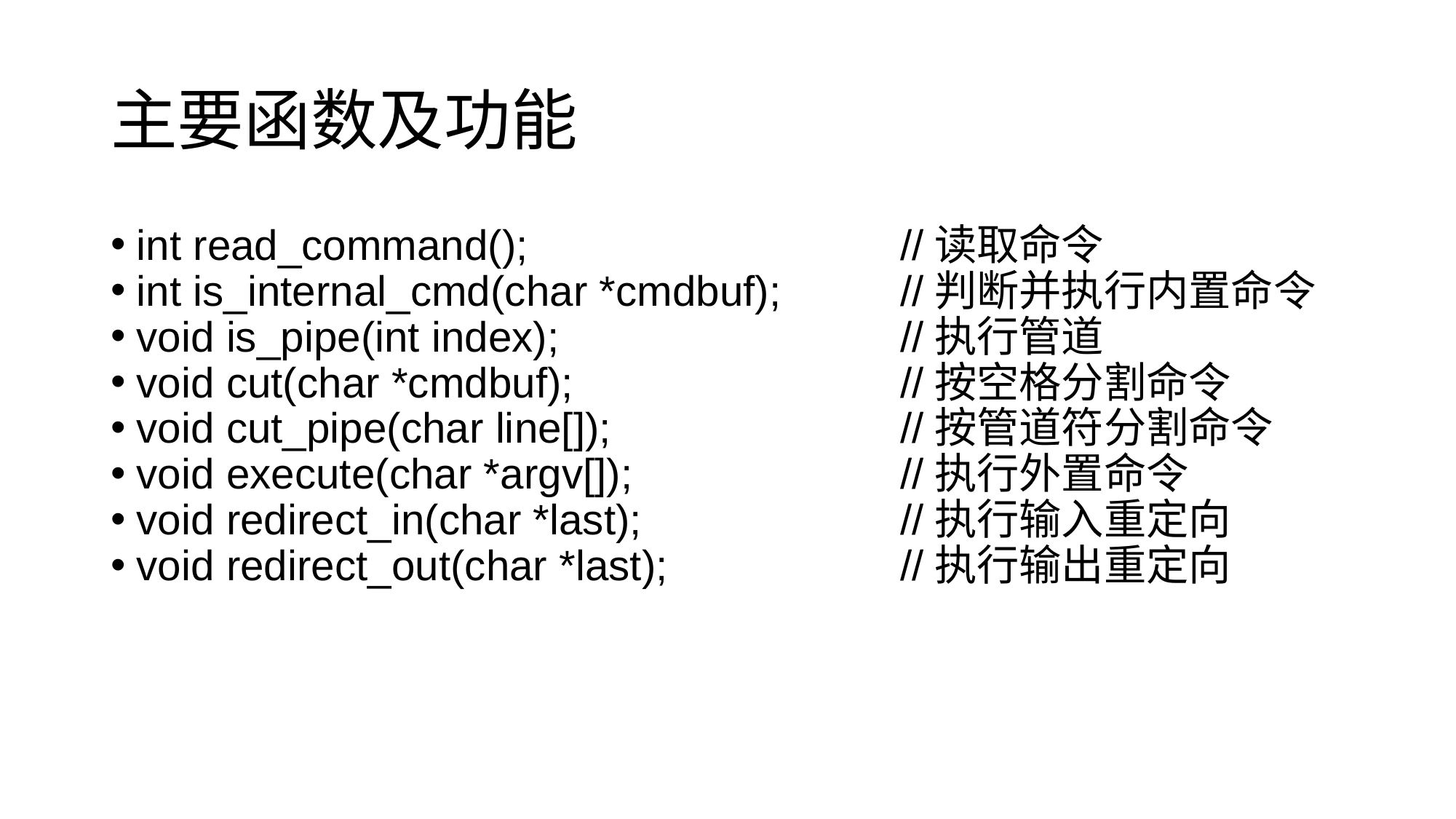

主要函数及功能
int read_command();				//读取命令
int is_internal_cmd(char *cmdbuf);		//判断并执行内置命令
void is_pipe(int index);				//执行管道
void cut(char *cmdbuf);			//按空格分割命令
void cut_pipe(char line[]);			//按管道符分割命令
void execute(char *argv[]);			//执行外置命令
void redirect_in(char *last);			//执行输入重定向
void redirect_out(char *last);			//执行输出重定向